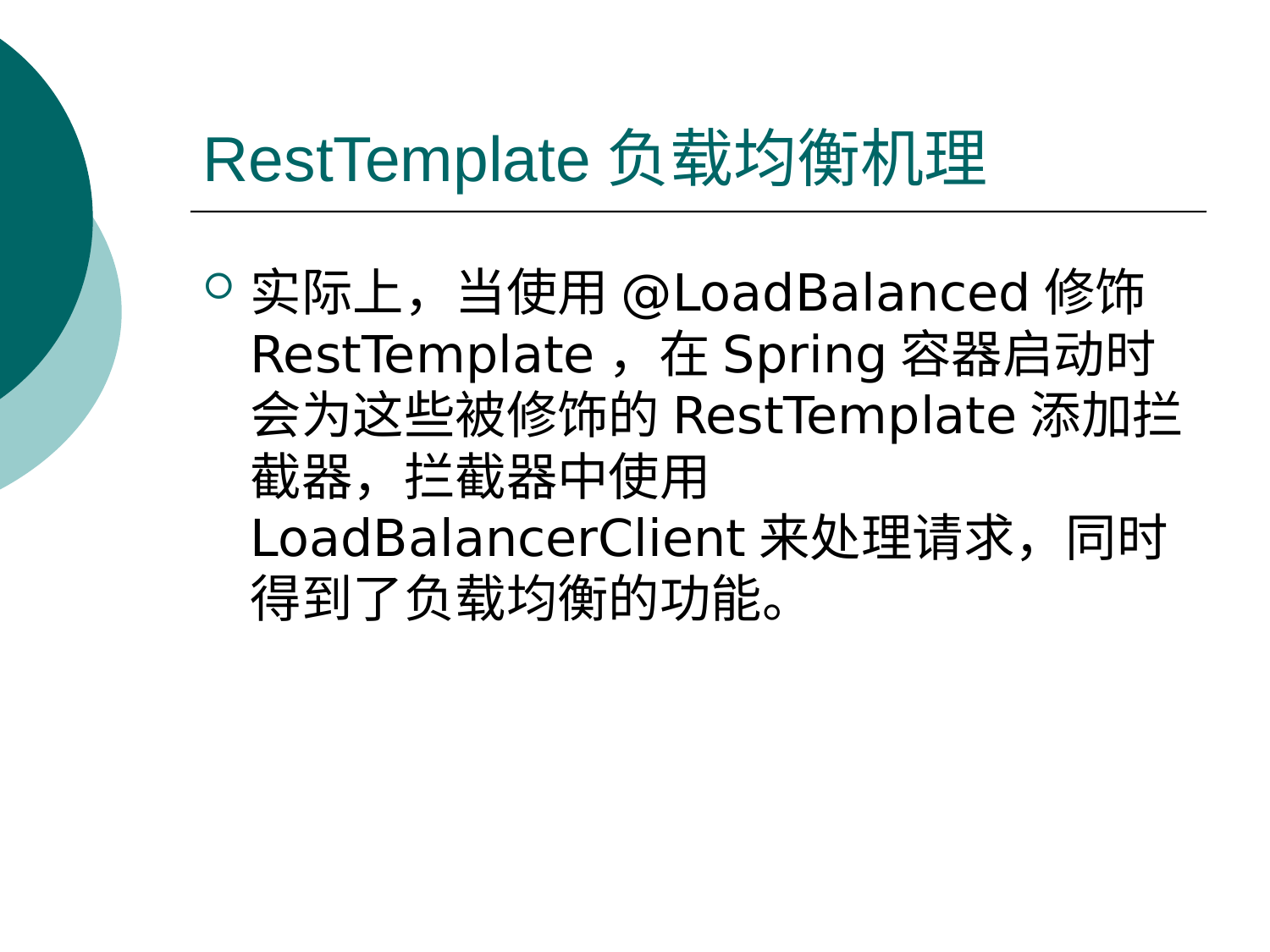

# RestTemplate负载均衡机理
实际上，当使用@LoadBalanced修饰RestTemplate，在Spring容器启动时会为这些被修饰的RestTemplate添加拦截器，拦截器中使用LoadBalancerClient来处理请求，同时得到了负载均衡的功能。